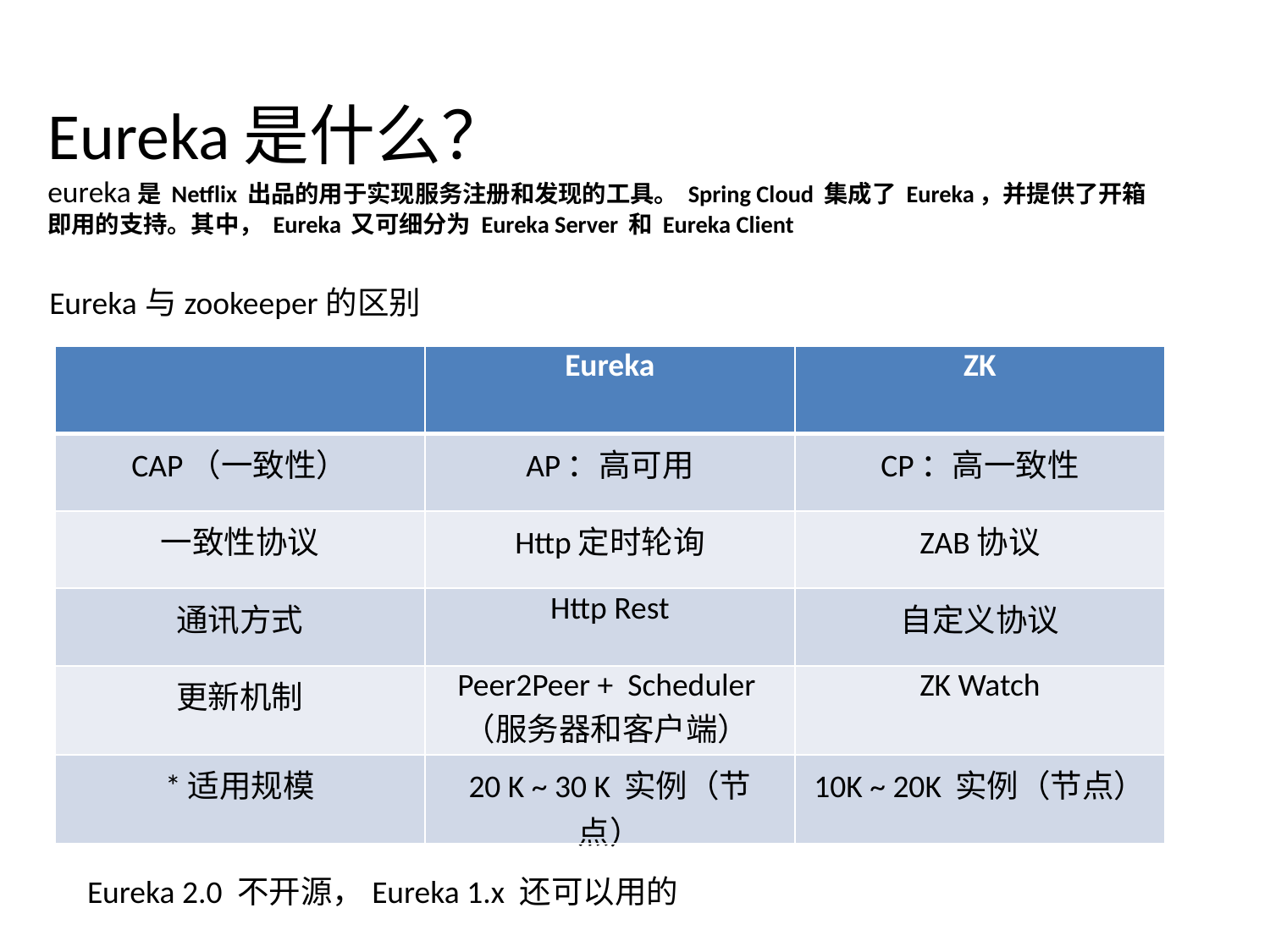

# Eureka是什么？ eureka是 Netflix 出品的用于实现服务注册和发现的工具。 Spring Cloud 集成了 Eureka，并提供了开箱即用的支持。其中， Eureka 又可细分为 Eureka Server 和 Eureka Client
Eureka与zookeeper的区别
|  | Eureka | ZK |
| --- | --- | --- |
| CAP（一致性） | AP：高可用 | CP：高一致性 |
| 一致性协议 | Http定时轮询 | ZAB协议 |
| 通讯方式 | Http Rest | 自定义协议 |
| 更新机制 | Peer2Peer + Scheduler（服务器和客户端） | ZK Watch |
| \*适用规模 | 20 K ~ 30 K 实例（节点） | 10K ~ 20K 实例（节点） |
Eureka 2.0 不开源，Eureka 1.x 还可以用的